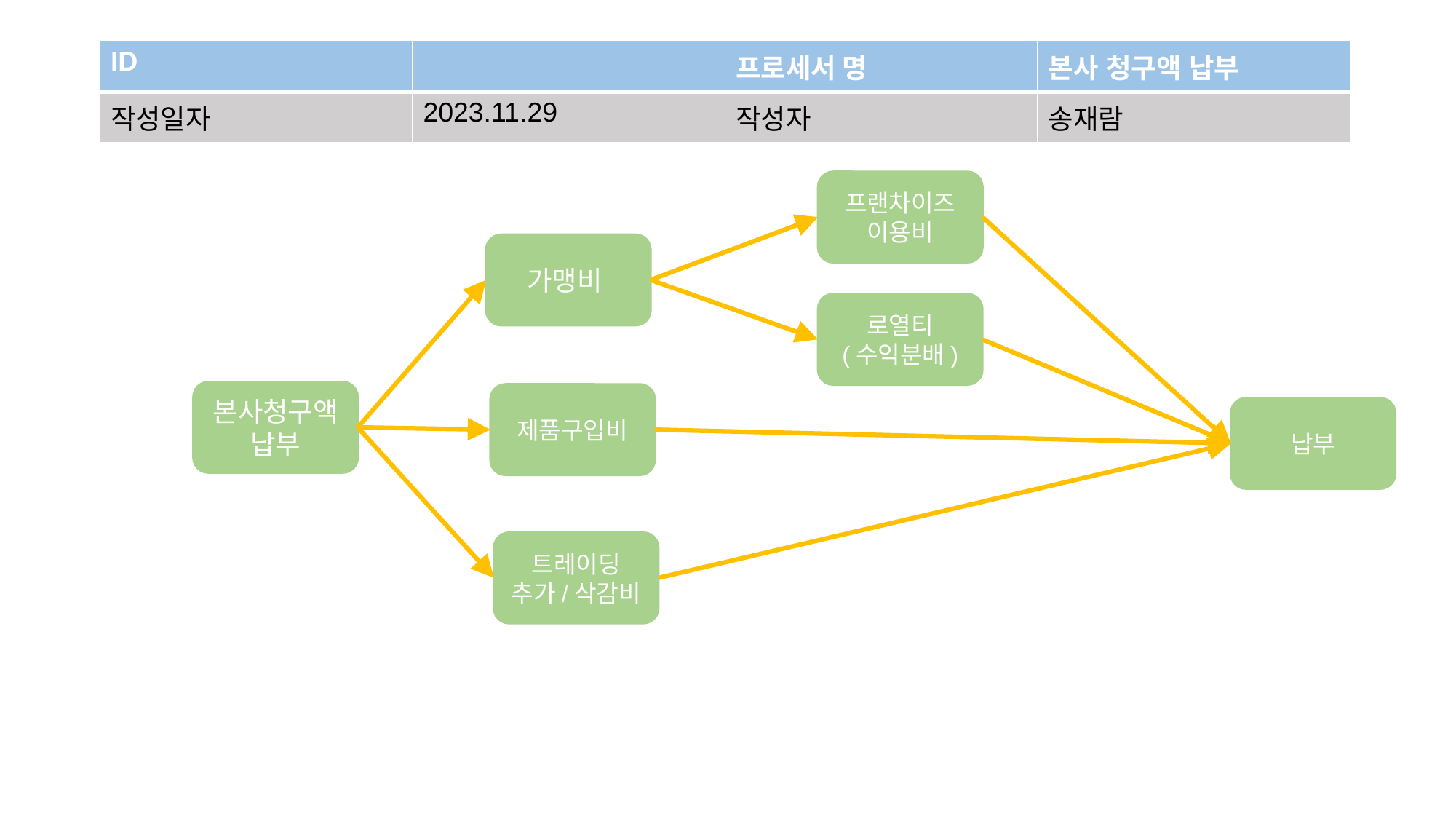

| ID |  | 프로세서 명 | 본사 청구액 납부 |
| --- | --- | --- | --- |
| 작성일자 | 2023.11.29 | 작성자 | 송재람 |
프랜차이즈 이용비
가맹비
로열티
(수익분배)
본사청구액 납부
제품구입비
납부
트레이딩 추가/삭감비